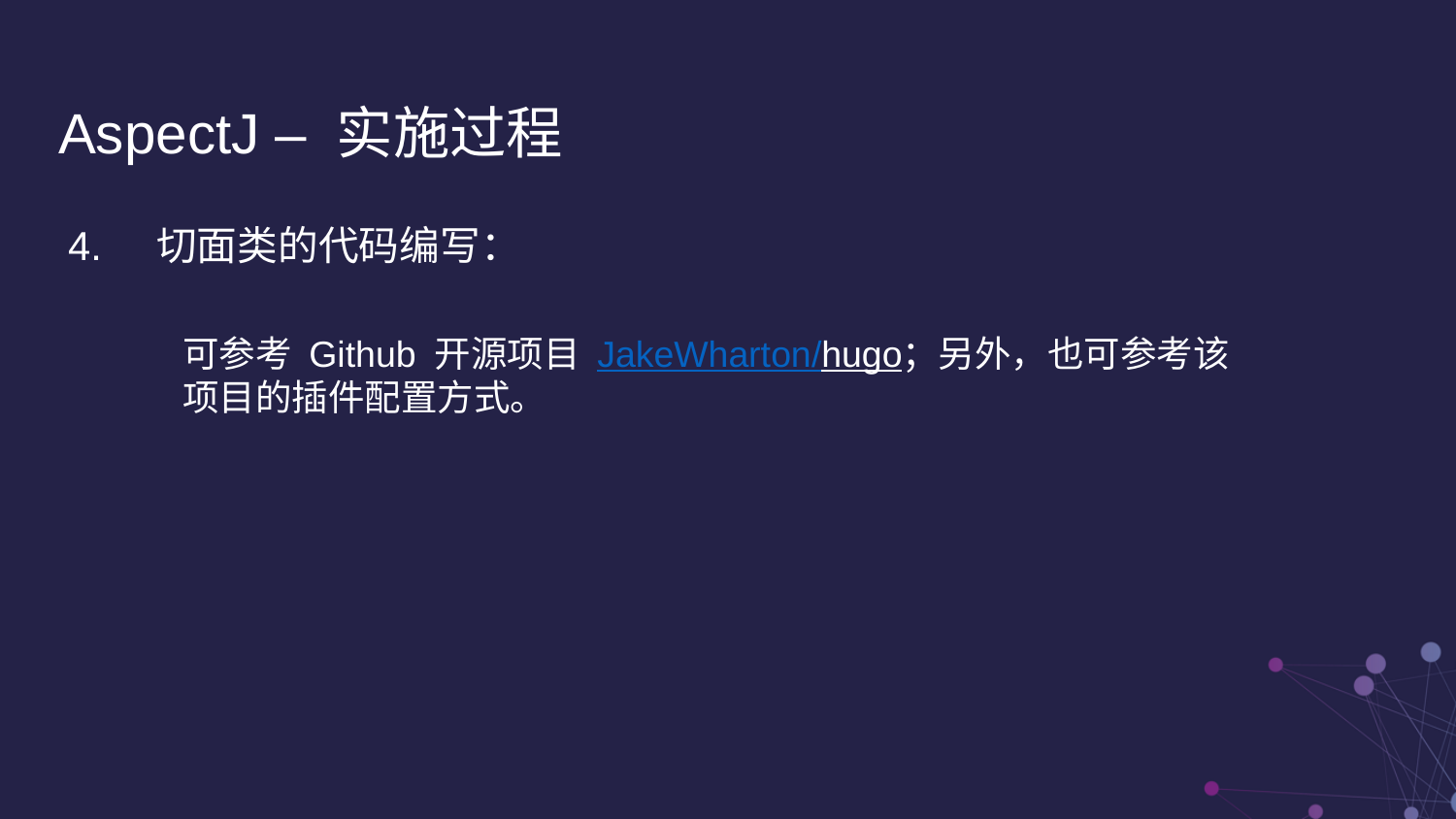

AspectJ – 实施过程
4.    切面类的代码编写：
可参考 Github 开源项目 JakeWharton/hugo；另外，也可参考该项目的插件配置方式。